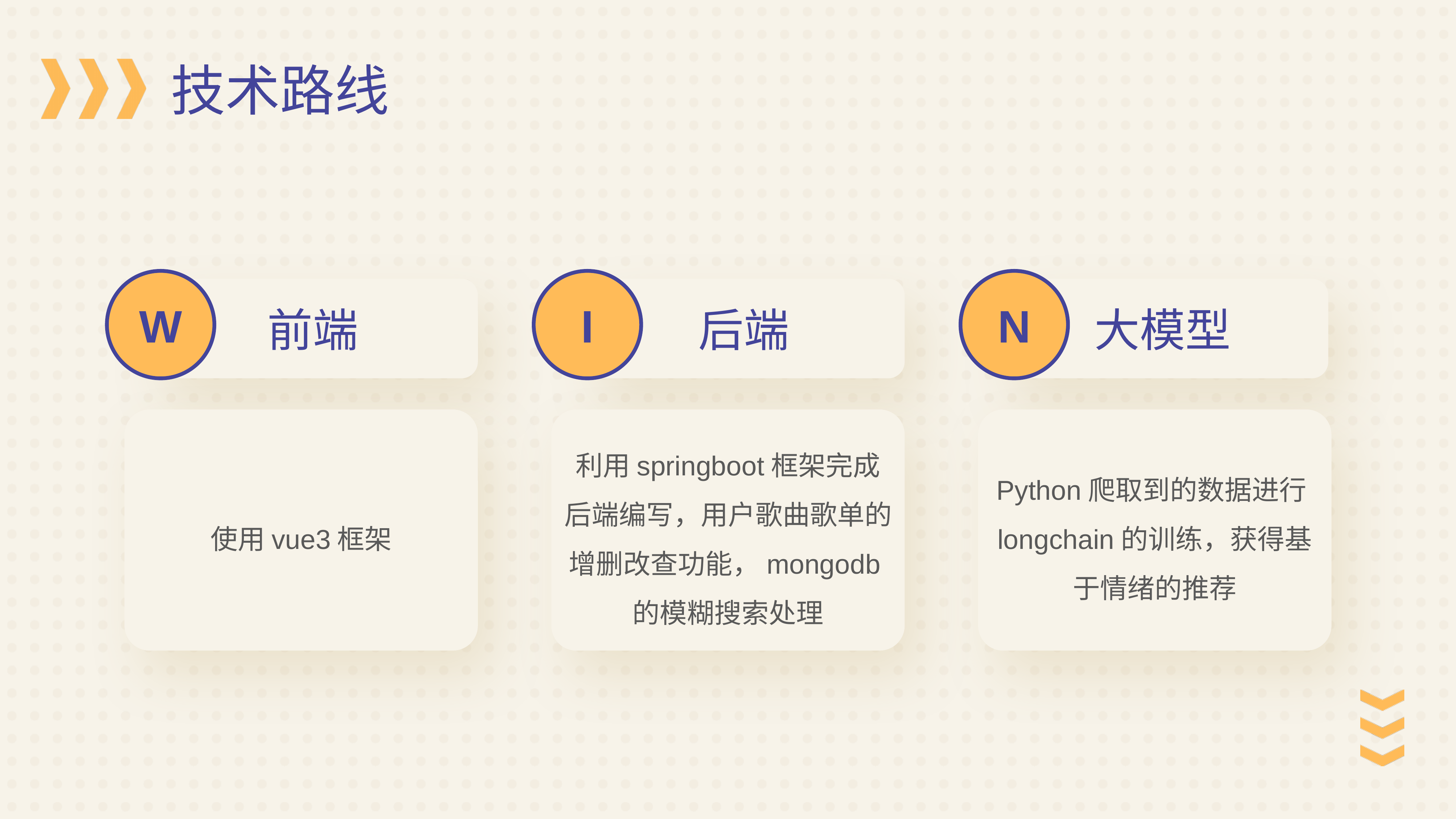

技术路线
W
I
N
前端
后端
大模型
使用vue3框架
利用springboot框架完成后端编写，用户歌曲歌单的增删改查功能，mongodb的模糊搜索处理
Python爬取到的数据进行longchain的训练，获得基于情绪的推荐